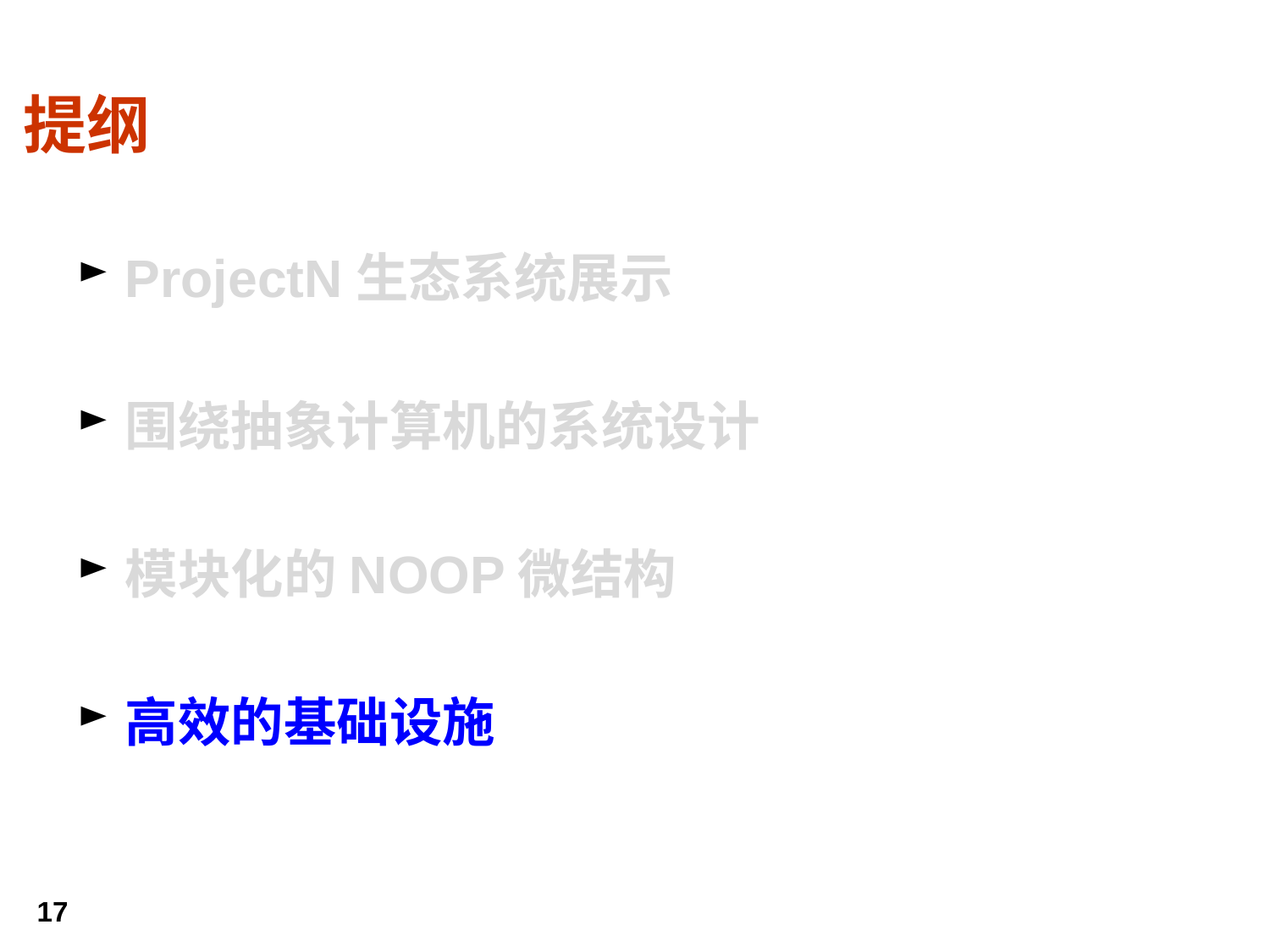

# 提纲
ProjectN生态系统展示

围绕抽象计算机的系统设计

模块化的NOOP微结构

高效的基础设施
17